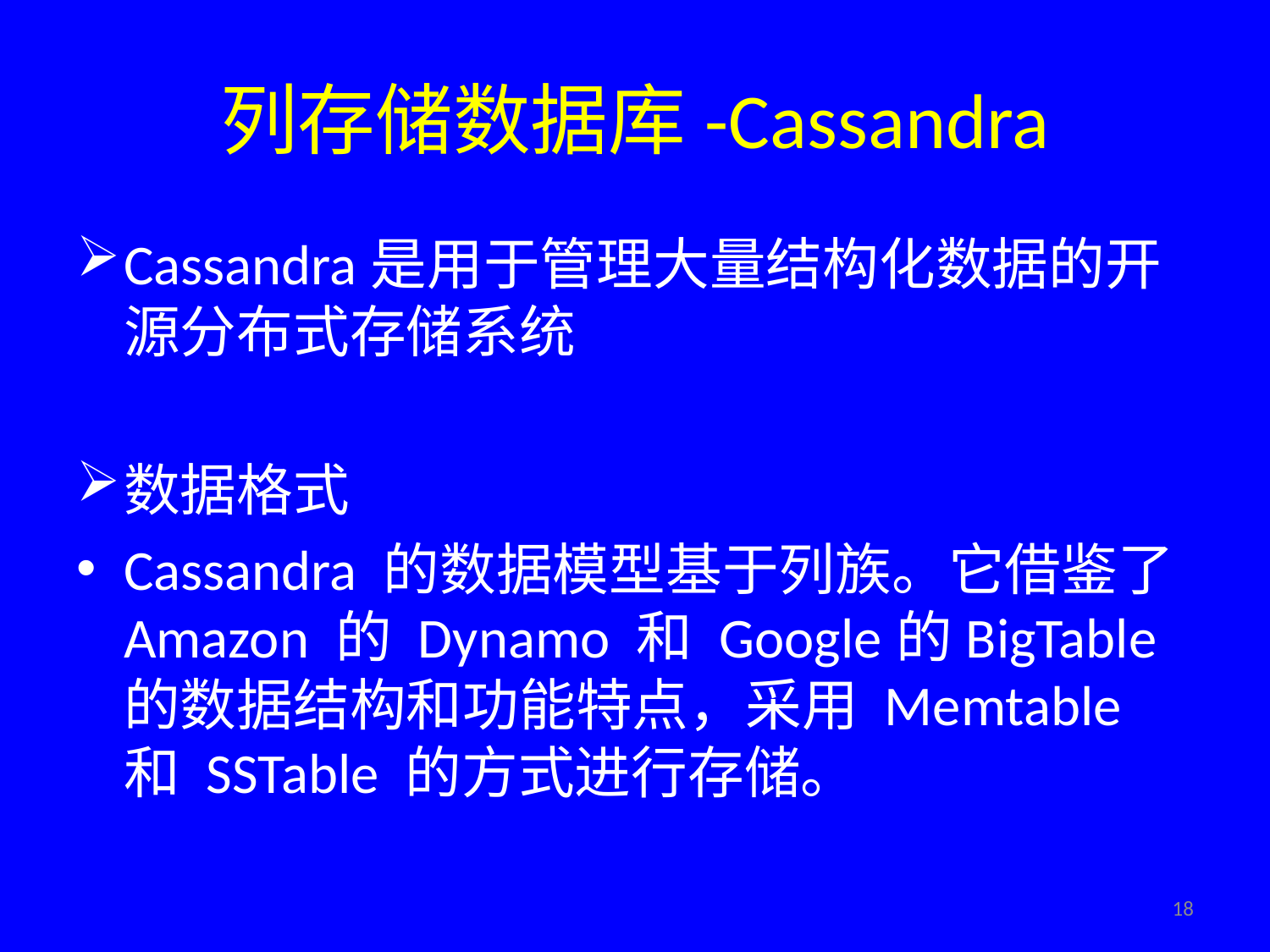

# 列存储数据库-Cassandra
Cassandra是用于管理大量结构化数据的开源分布式存储系统

数据格式
Cassandra 的数据模型基于列族。它借鉴了 Amazon 的 Dynamo 和 Google的BigTable 的数据结构和功能特点，采用 Memtable 和 SSTable 的方式进行存储。

18